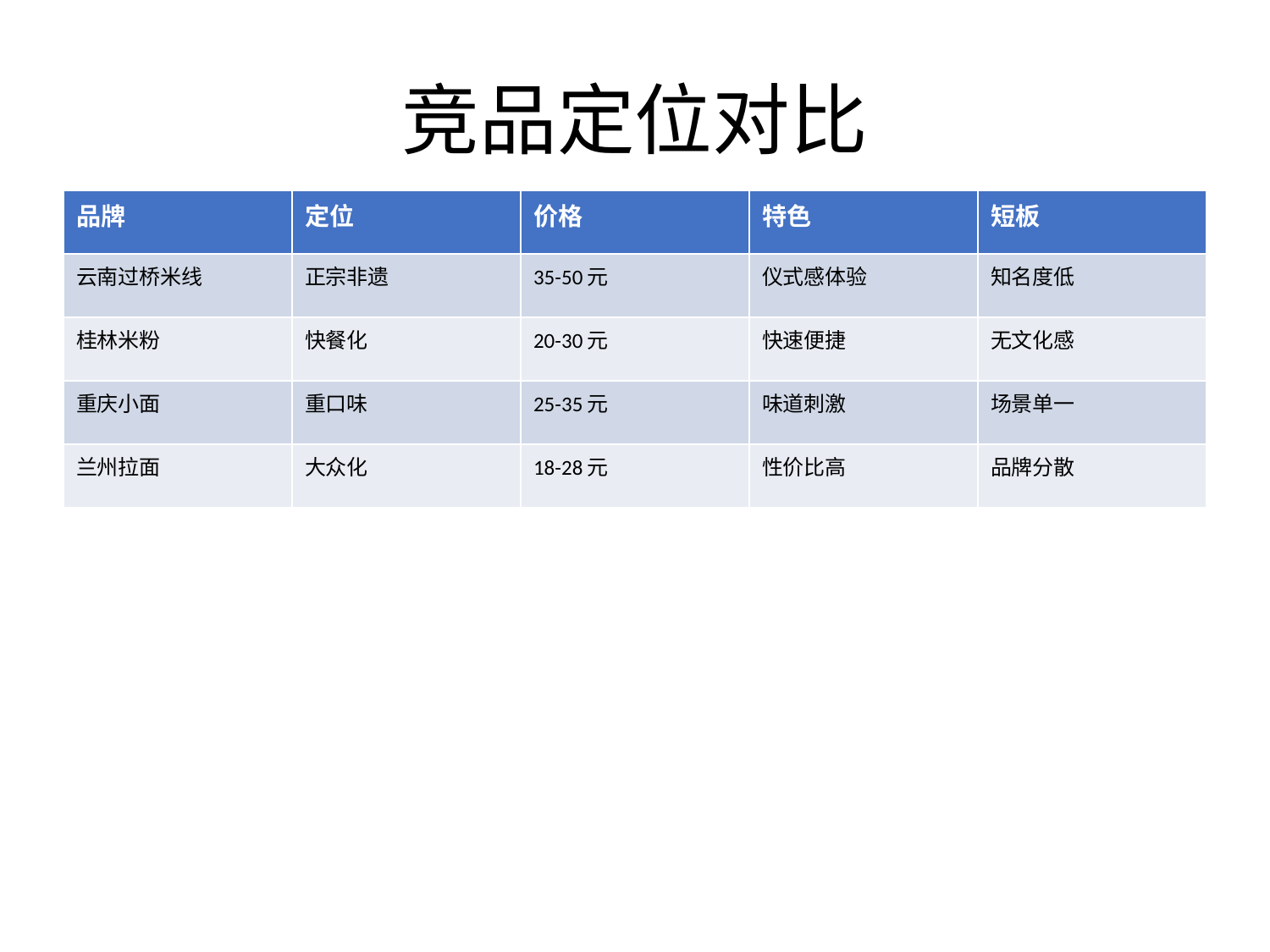

# 竞品定位对比
| 品牌 | 定位 | 价格 | 特色 | 短板 |
| --- | --- | --- | --- | --- |
| 云南过桥米线 | 正宗非遗 | 35-50元 | 仪式感体验 | 知名度低 |
| 桂林米粉 | 快餐化 | 20-30元 | 快速便捷 | 无文化感 |
| 重庆小面 | 重口味 | 25-35元 | 味道刺激 | 场景单一 |
| 兰州拉面 | 大众化 | 18-28元 | 性价比高 | 品牌分散 |